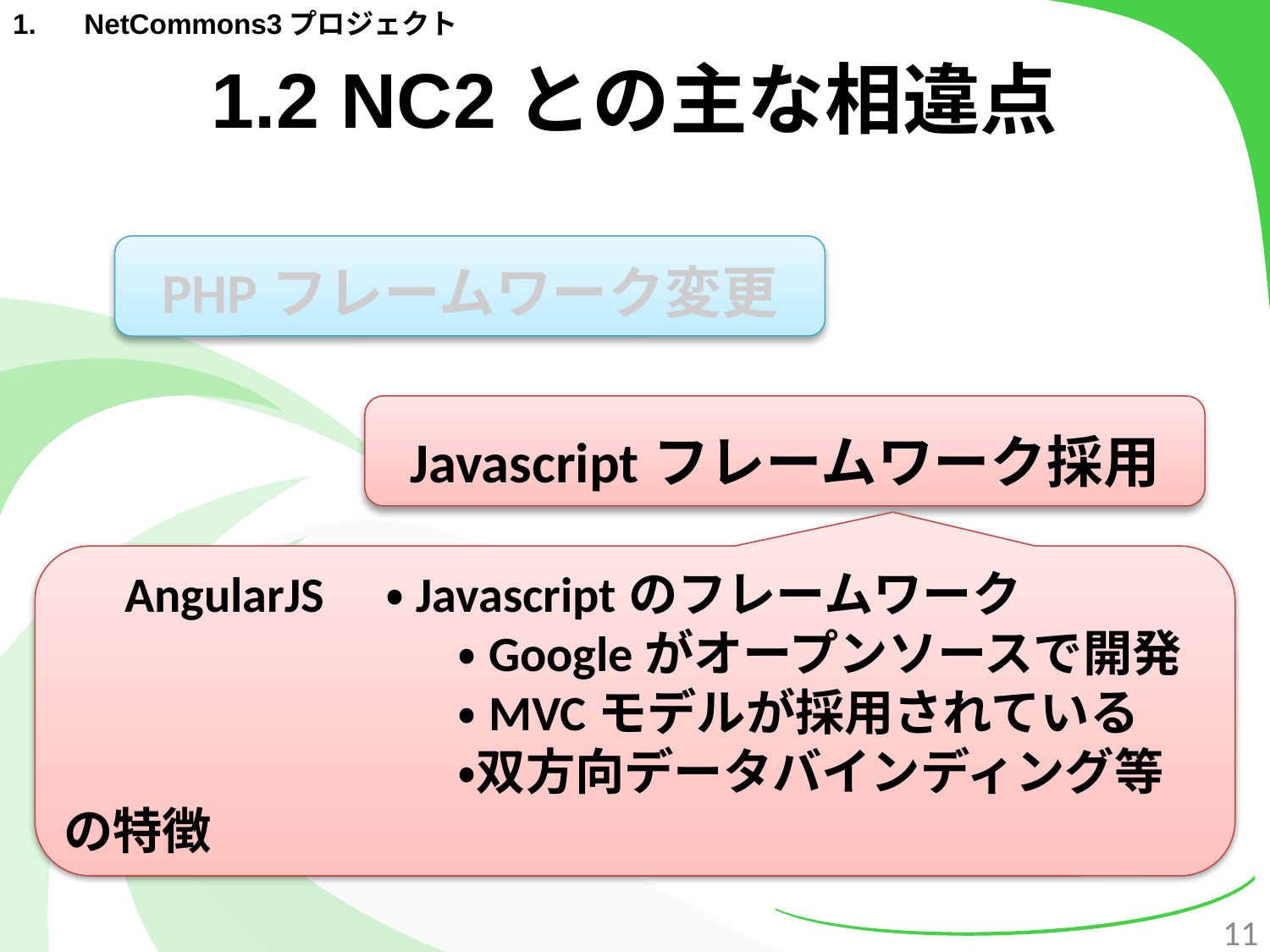

NetCommons3プロジェクト
# 1.2 NC2との主な相違点
PHPフレームワーク変更
Javascriptフレームワーク採用
　AngularJS　・Javascriptのフレームワーク
　　　　　　　　・Googleがオープンソースで開発
　　　　　　　　・MVCモデルが採用されている
　　　　　　　　・双方向データバインディング等の特徴
CSSフレームワーク採用
CIツール採用
11